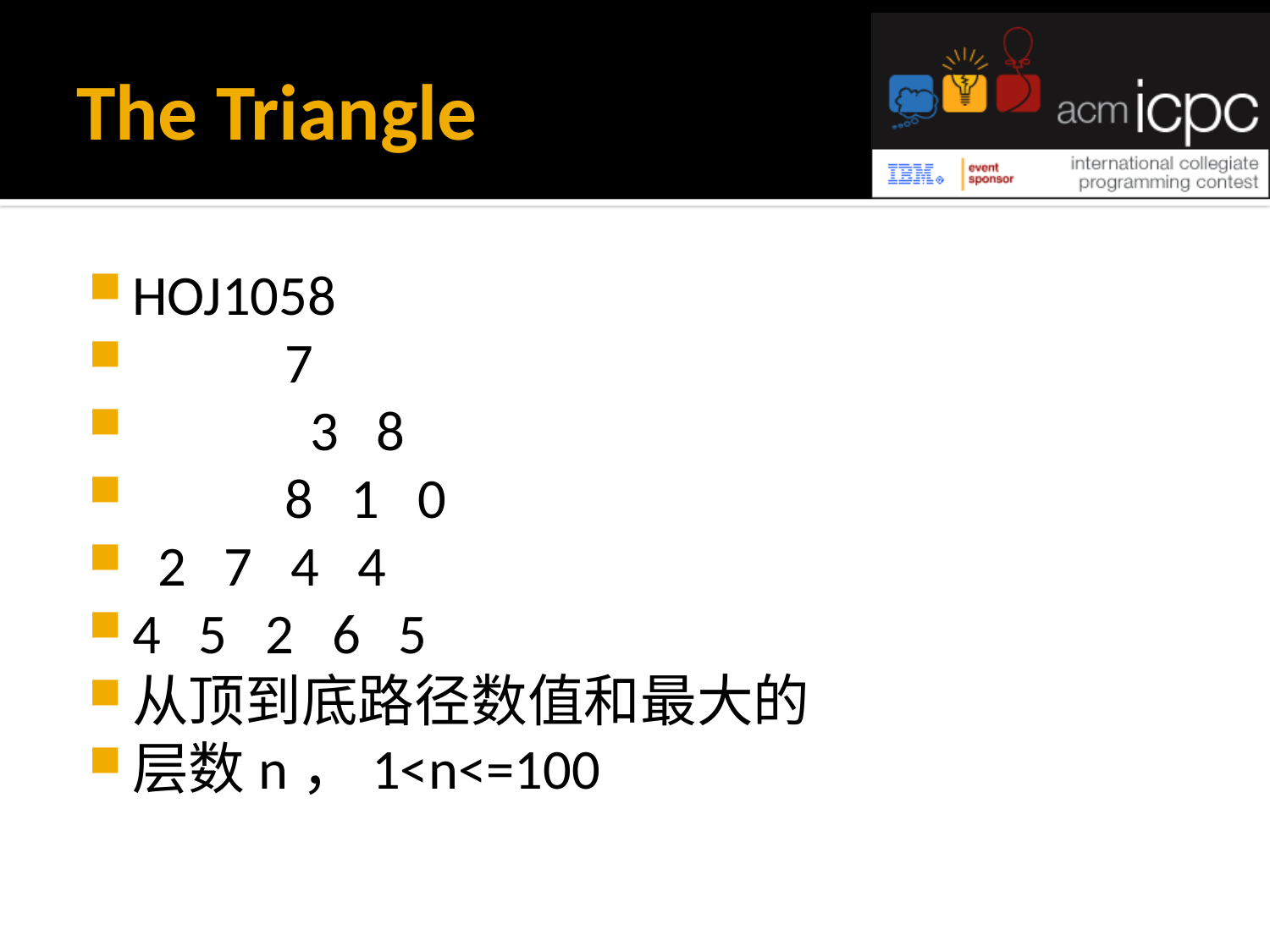

# The Triangle
HOJ1058
            7
	    3   8
	  8   1   0
  2   7   4   4
4   5   2   6   5
从顶到底路径数值和最大的
层数n，1<n<=100